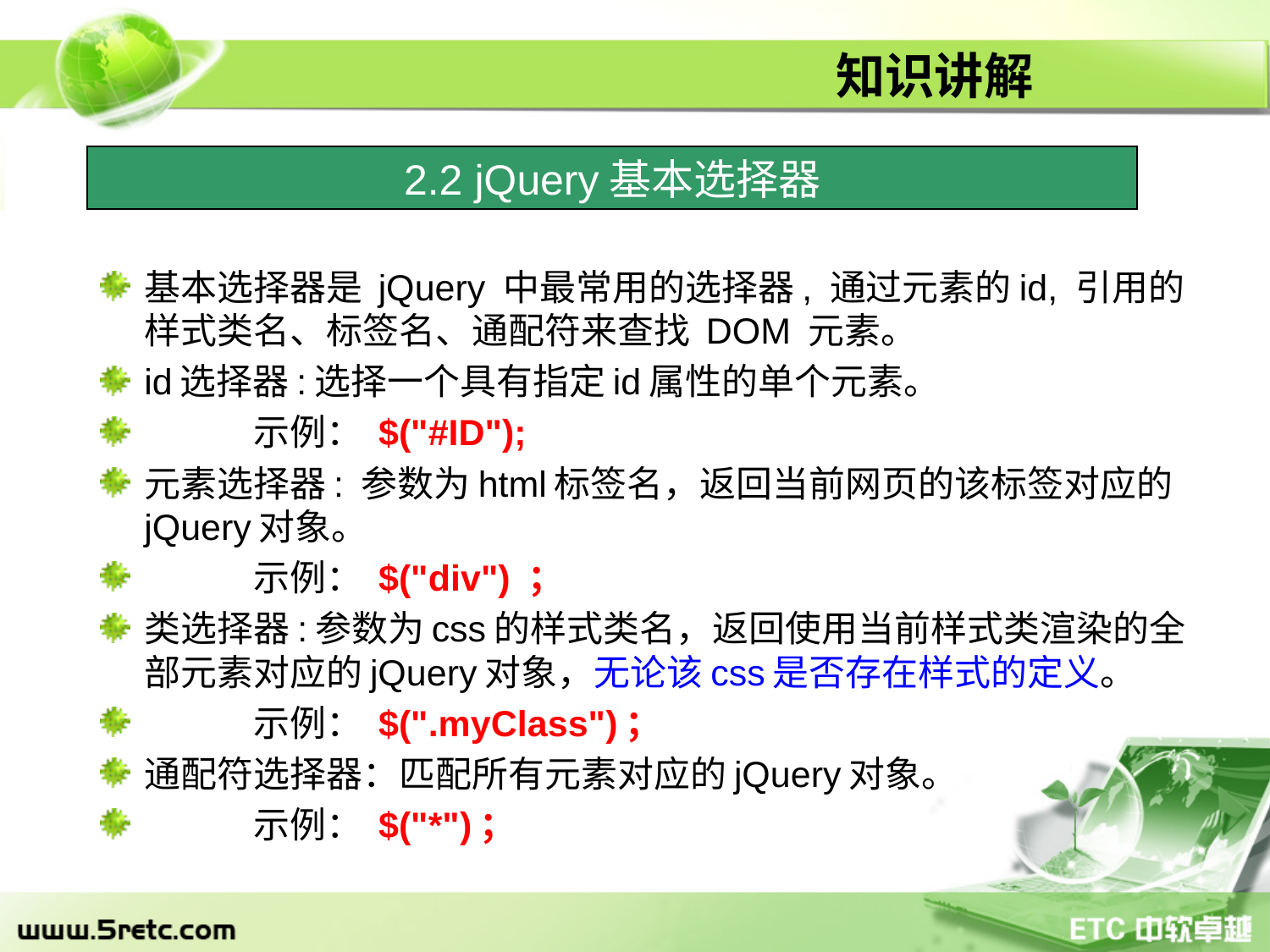

# 知识讲解
2.2 jQuery基本选择器
基本选择器是 jQuery 中最常用的选择器, 通过元素的id, 引用的样式类名、标签名、通配符来查找 DOM 元素。
id选择器:选择一个具有指定id属性的单个元素。
	示例： $("#ID");
元素选择器: 参数为html标签名，返回当前网页的该标签对应的jQuery对象。
	示例： $("div") ；
类选择器:参数为css的样式类名，返回使用当前样式类渲染的全部元素对应的jQuery对象，无论该css是否存在样式的定义。
	示例： $(".myClass")；
通配符选择器：匹配所有元素对应的jQuery对象。
	示例： $("*")；